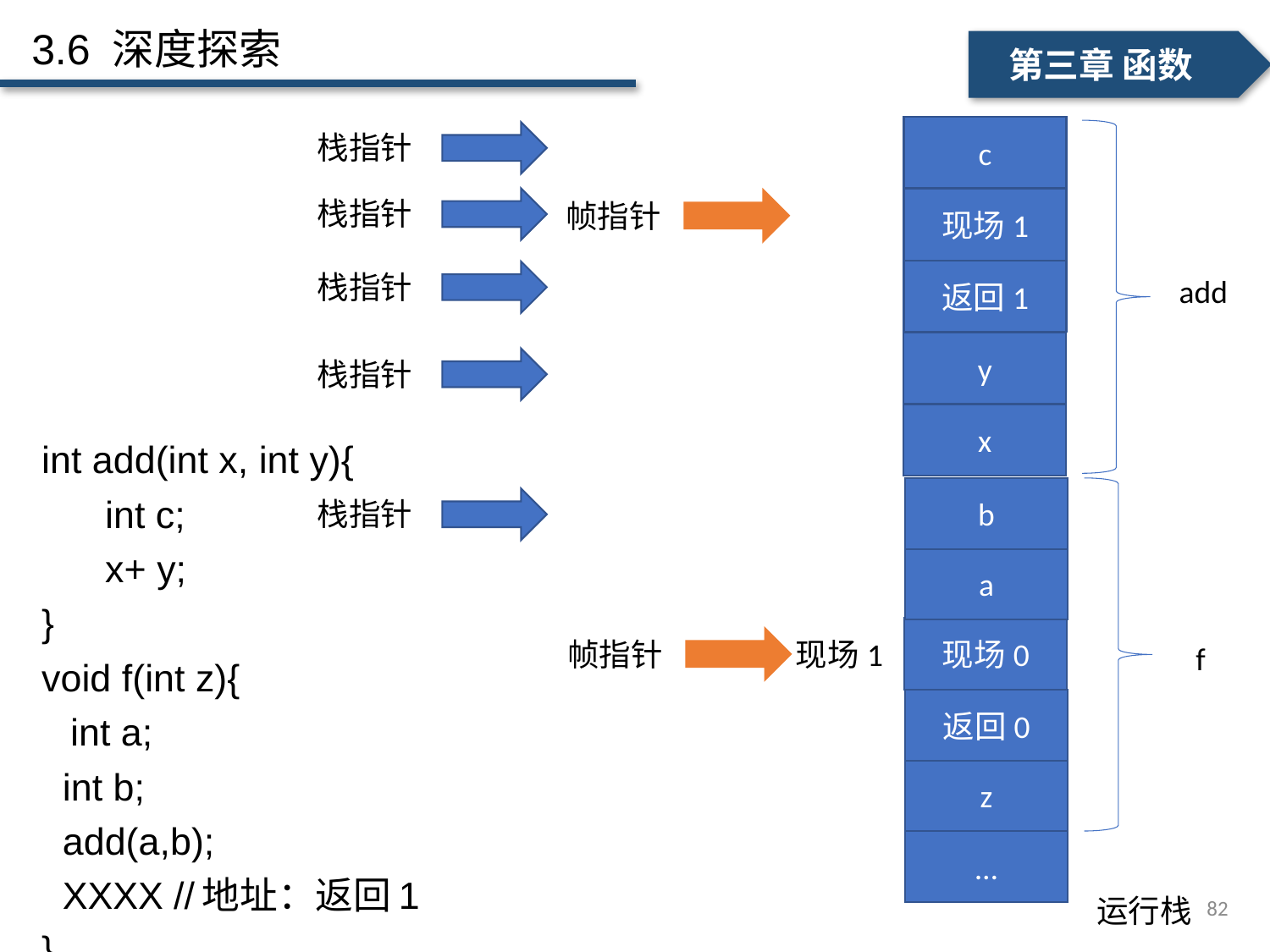

3.6 深度探索
一、个人简介
二、学术成绩

第三章 函数

c

栈指针

栈指针

现场1
帧指针

返回1
栈指针

add
y
栈指针

x
int add(int x, int y){
      int c;
      x+ y;
}
void f(int z){
	int a;
  int b;
  add(a,b);
  XXXX //地址：返回1
}
b

栈指针

a
现场0
帧指针

现场1
f
返回0
z
…
82
运行栈